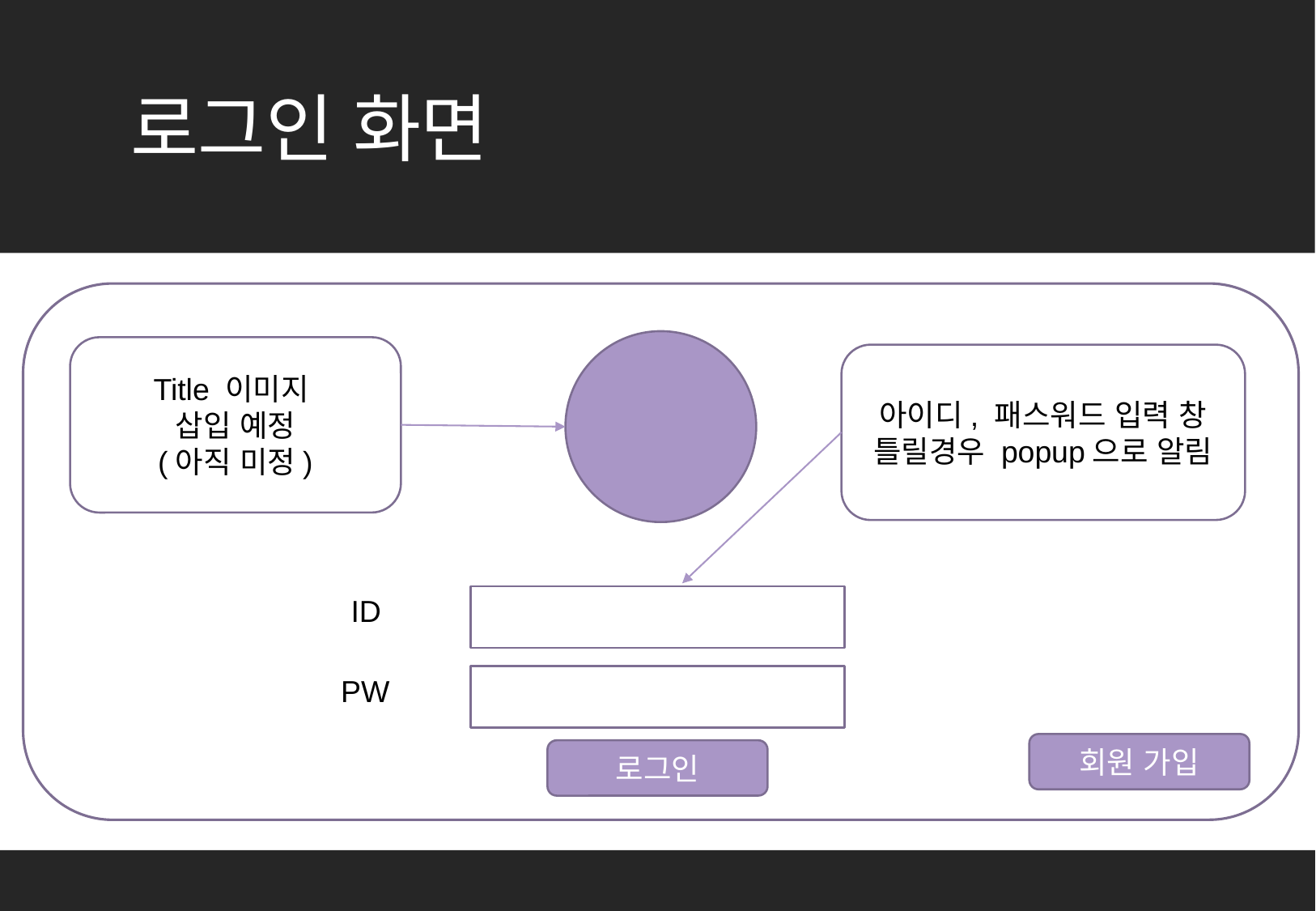

# 로그인 화면

Title 이미지
삽입 예정
(아직 미정)
아이디, 패스워드 입력 창
틀릴경우 popup으로 알림
ID

PW
회원 가입
로그인